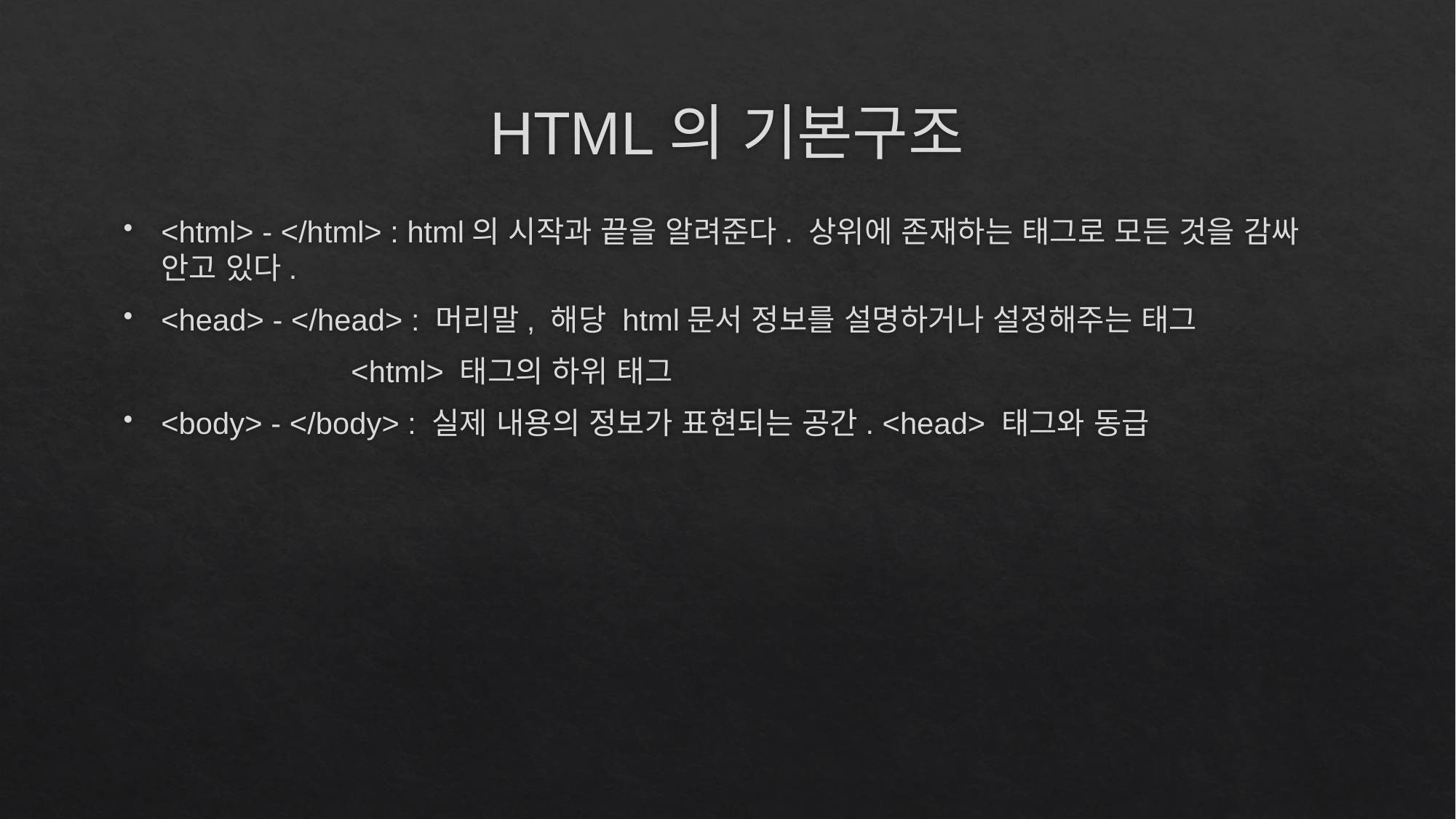

# HTML의 기본구조
<html> - </html> : html의 시작과 끝을 알려준다. 상위에 존재하는 태그로 모든 것을 감싸 안고 있다.
<head> - </head> : 머리말, 해당 html문서 정보를 설명하거나 설정해주는 태그
		 <html> 태그의 하위 태그
<body> - </body> : 실제 내용의 정보가 표현되는 공간. <head> 태그와 동급